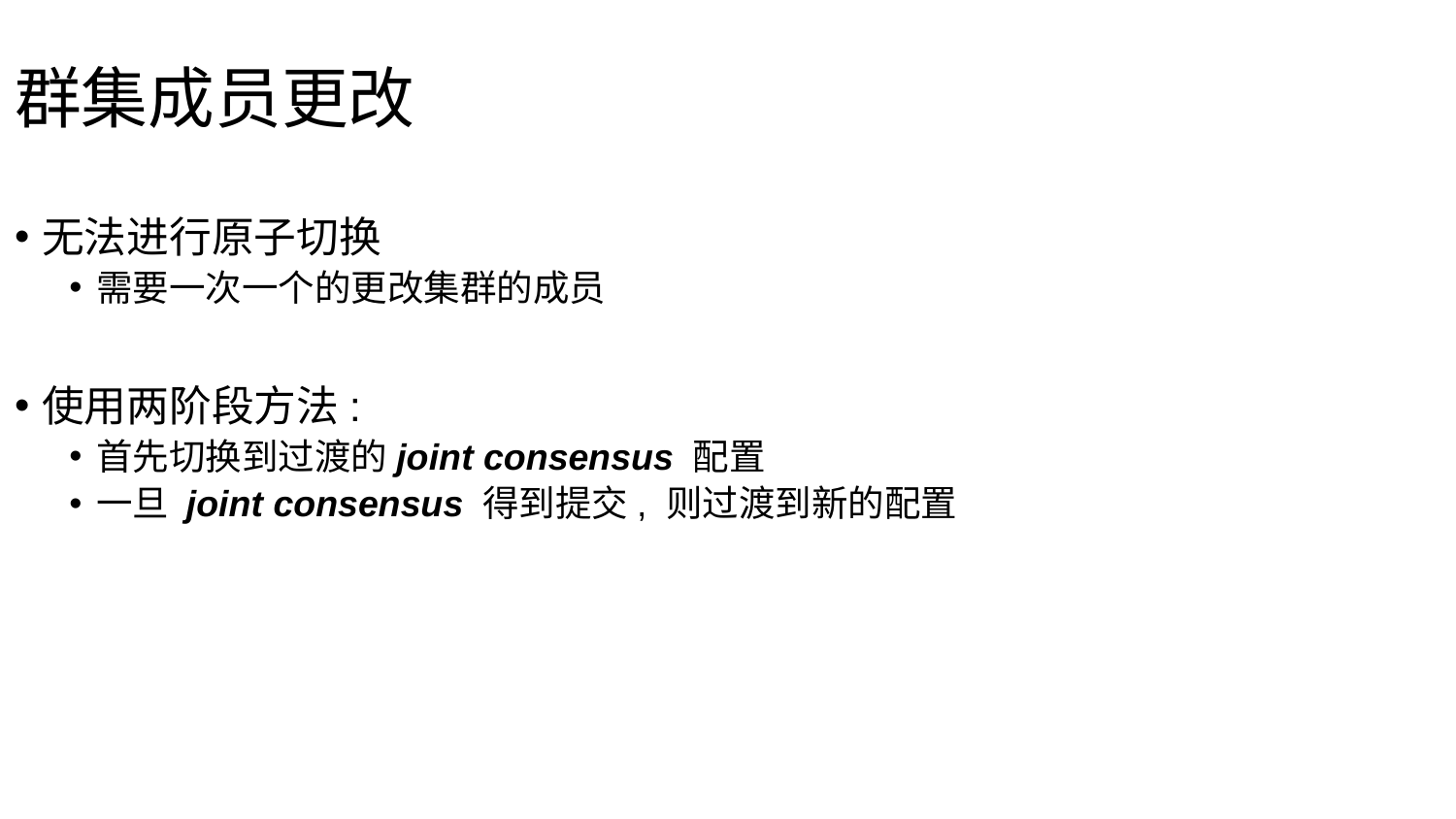

群集成员更改
无法进行原子切换
需要一次一个的更改集群的成员

使用两阶段方法:
首先切换到过渡的joint consensus 配置
一旦 joint consensus 得到提交, 则过渡到新的配置